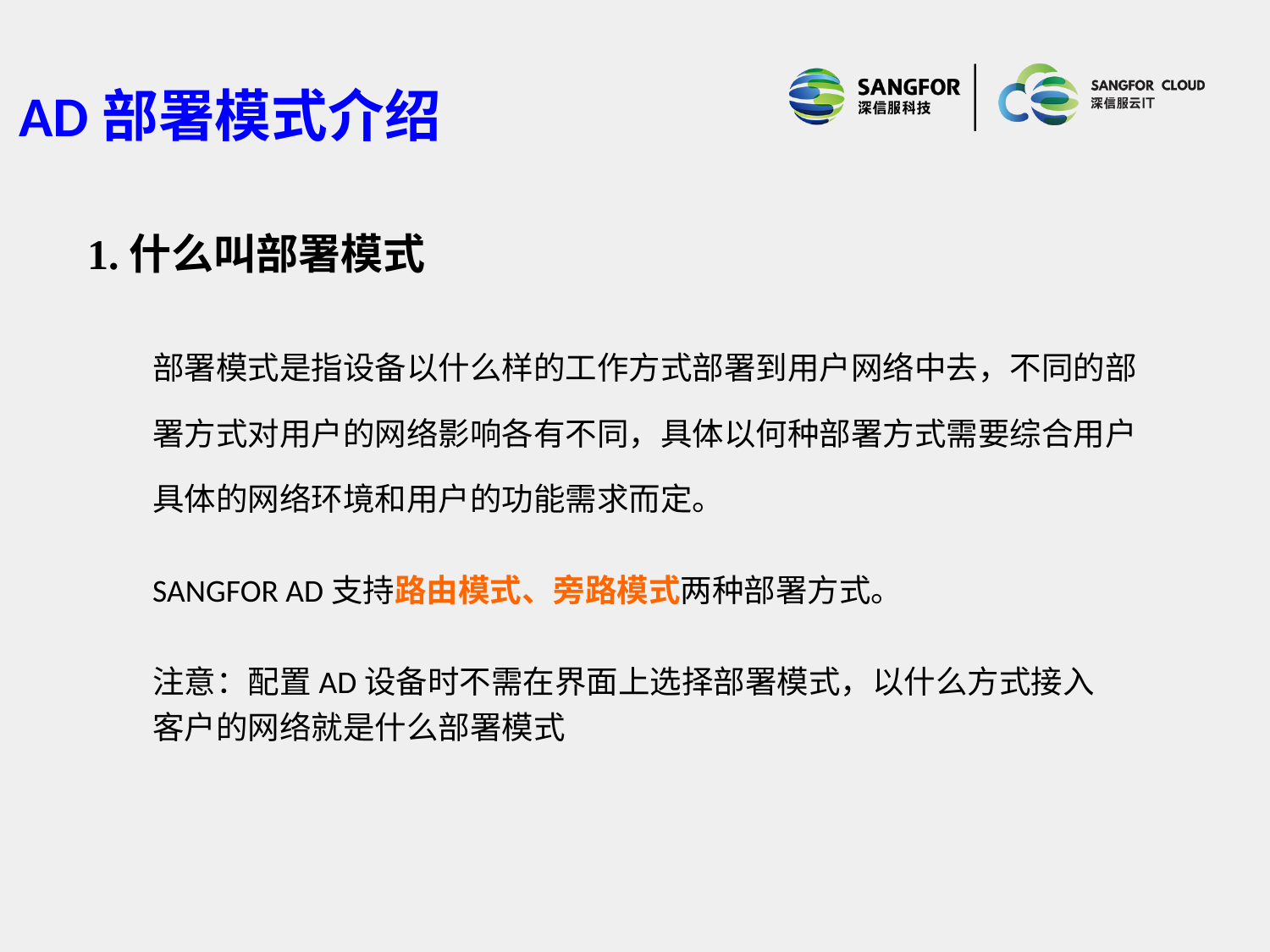

AD部署模式介绍
1.什么叫部署模式
部署模式是指设备以什么样的工作方式部署到用户网络中去，不同的部
署方式对用户的网络影响各有不同，具体以何种部署方式需要综合用户
具体的网络环境和用户的功能需求而定。

SANGFOR AD支持路由模式、旁路模式两种部署方式。

注意：配置AD设备时不需在界面上选择部署模式，以什么方式接入
客户的网络就是什么部署模式